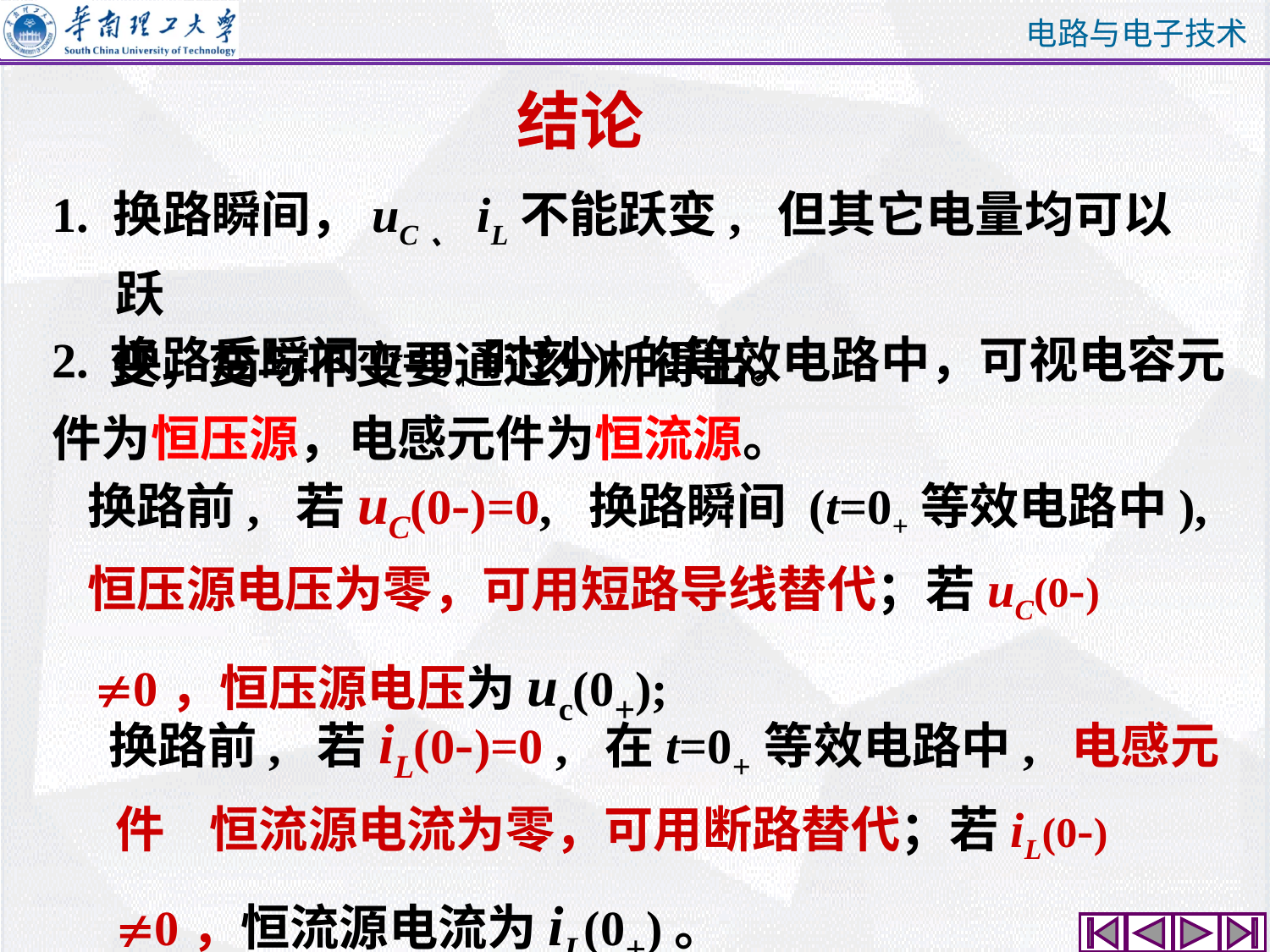

结论
1. 换路瞬间，uC、 iL不能跃变,  但其它电量均可以跃
    变，变与不变要通过分析得出。
2. 换路后瞬间(t=0+时刻) 的等效电路中，可视电容元件为恒压源，电感元件为恒流源。
    换路前,  若uC(0-)=0,  换路瞬间 (t=0+等效电路中),
    恒压源电压为零，可用短路导线替代；若uC(0-) ≠0，恒压源电压为uc(0+);
    换路前,  若iL(0-)=0 ,  在t=0+等效电路中,  电感元件    恒流源电流为零，可用断路替代；若iL(0-) ≠0，恒流源电流为iL(0+)。